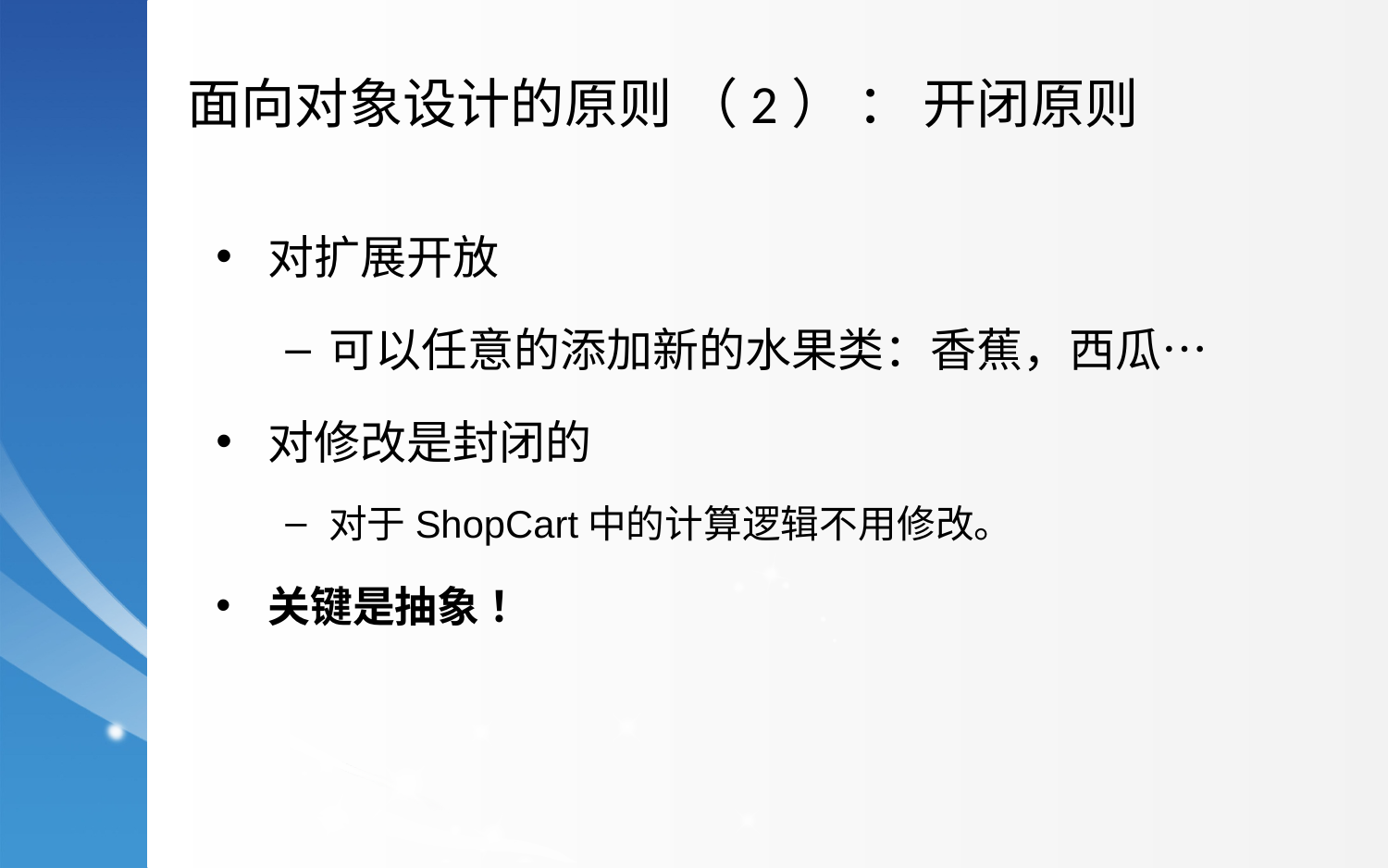

面向对象设计的原则 （2） ： 开闭原则

对扩展开放
可以任意的添加新的水果类：香蕉，西瓜…
对修改是封闭的
对于ShopCart中的计算逻辑不用修改。
关键是抽象 ！